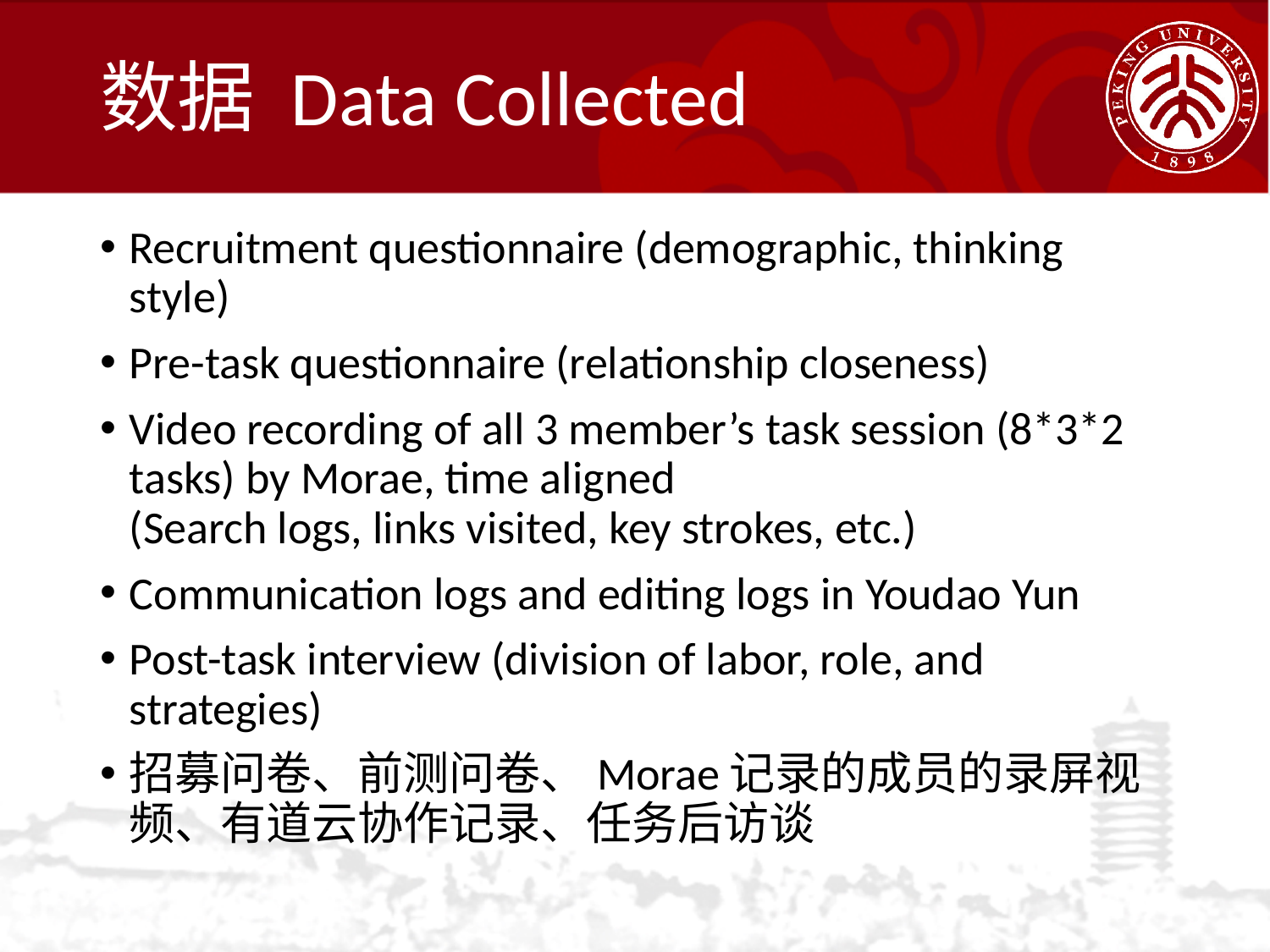

# 数据 Data Collected
Recruitment questionnaire (demographic, thinking style)
Pre-task questionnaire (relationship closeness)
Video recording of all 3 member’s task session (8*3*2 tasks) by Morae, time aligned
(Search logs, links visited, key strokes, etc.)
Communication logs and editing logs in Youdao Yun
Post-task interview (division of labor, role, and strategies)
招募问卷、前测问卷、Morae记录的成员的录屏视频、有道云协作记录、任务后访谈